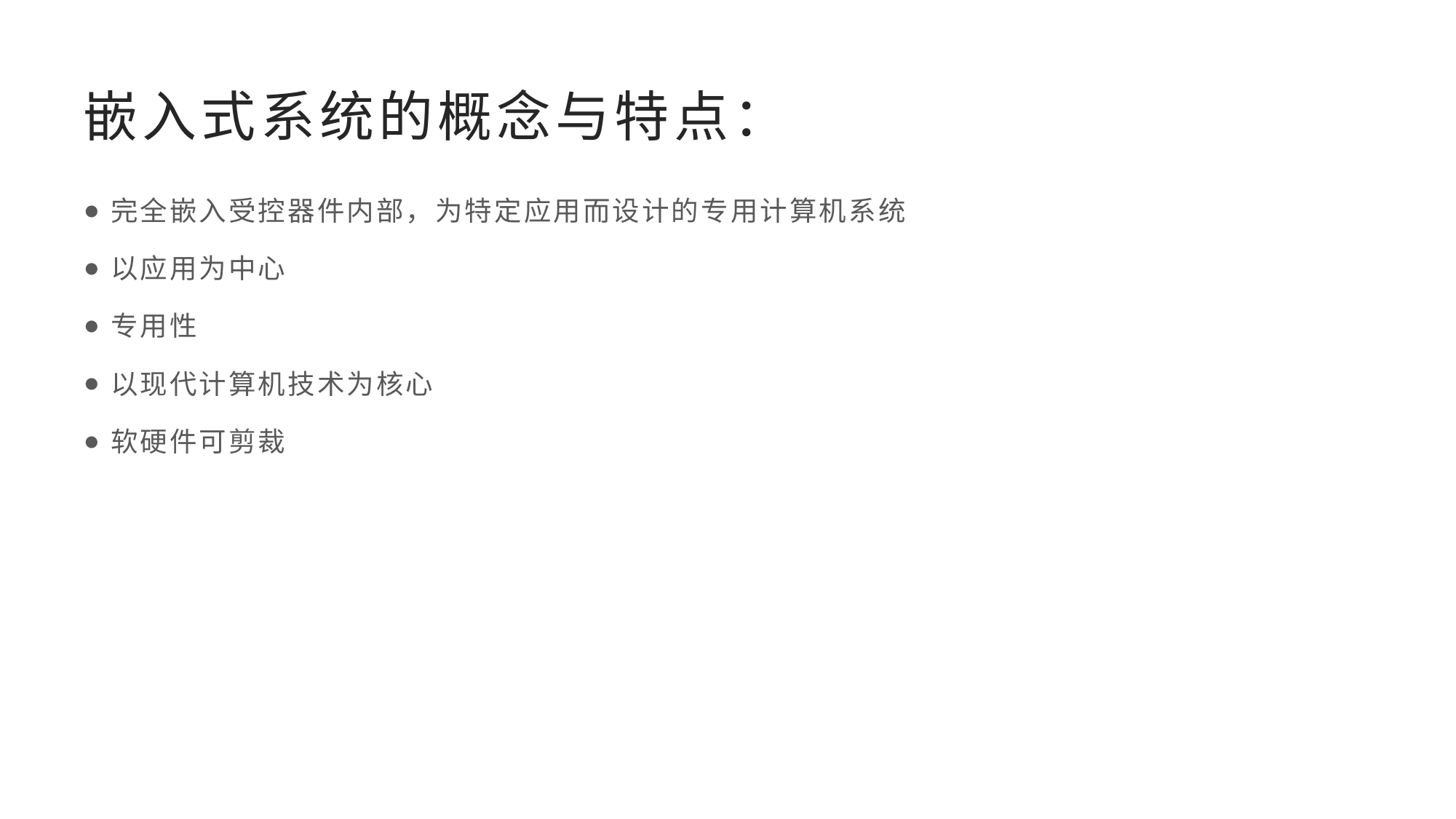

# 嵌入式系统的概念与特点：
完全嵌入受控器件内部，为特定应用而设计的专用计算机系统
以应用为中心
专用性
以现代计算机技术为核心
软硬件可剪裁